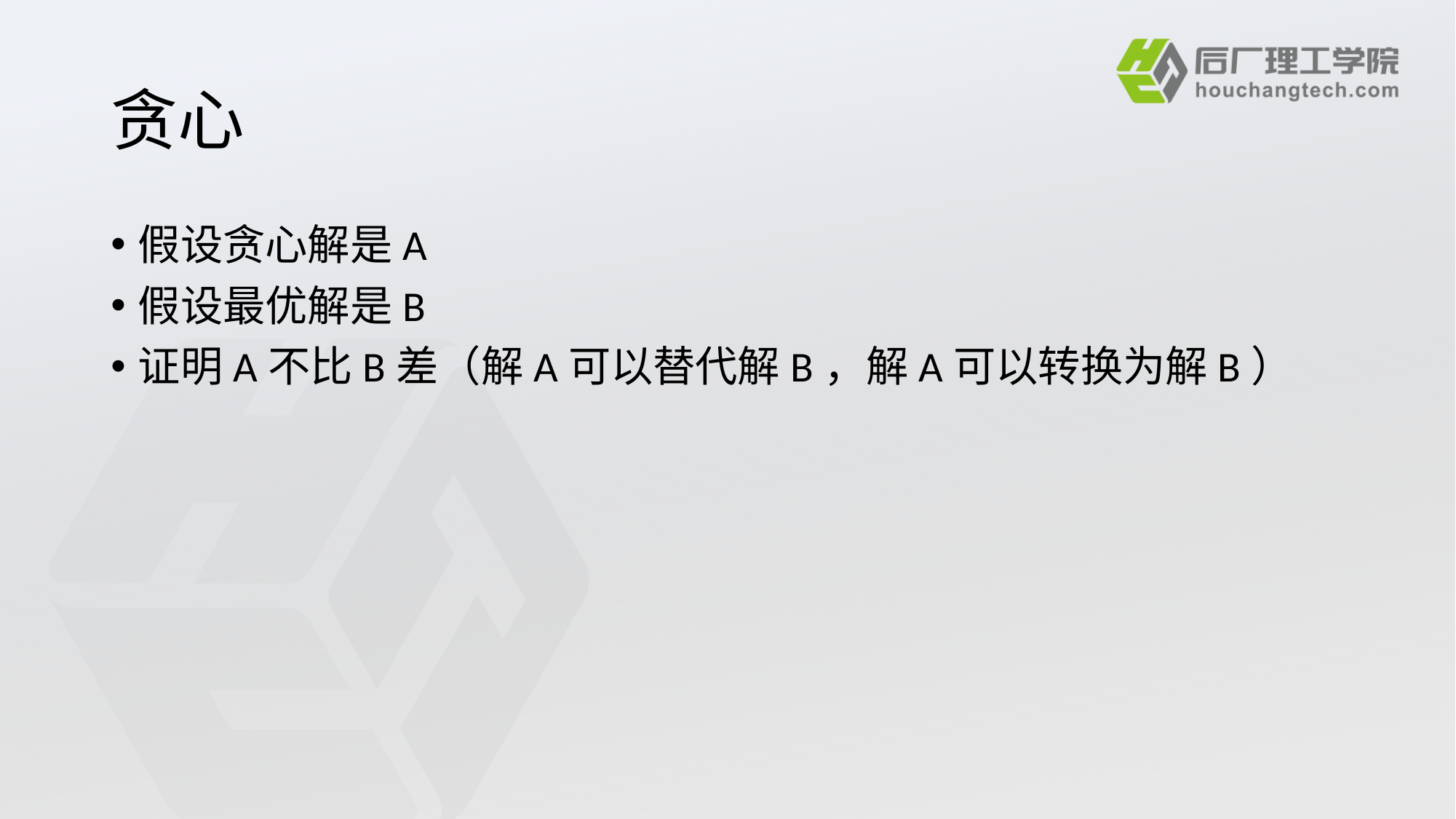

# 贪心
假设贪心解是A
假设最优解是B
证明A不比B差（解A可以替代解B，解A可以转换为解B）